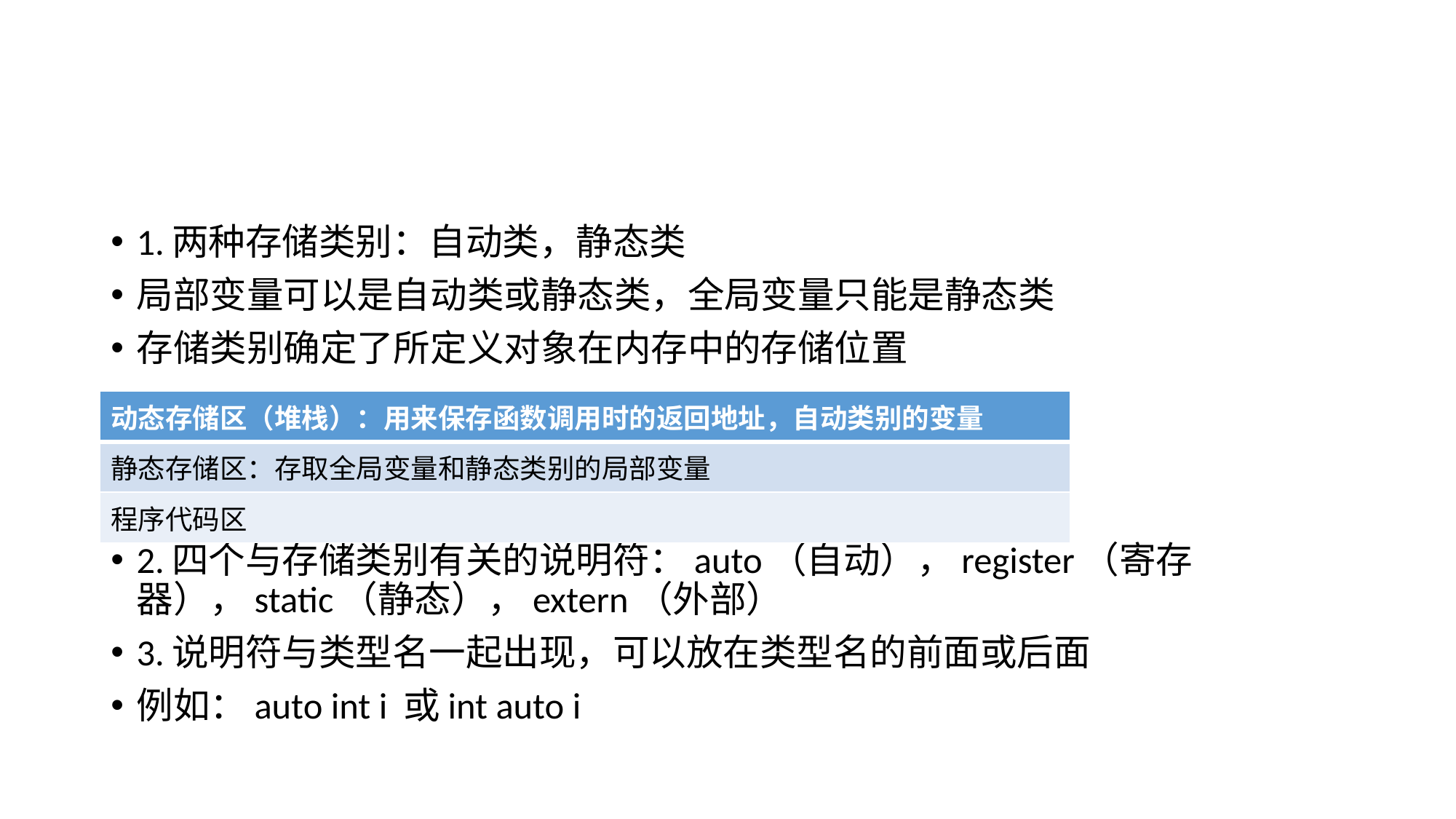

#
1.两种存储类别：自动类，静态类
局部变量可以是自动类或静态类，全局变量只能是静态类
存储类别确定了所定义对象在内存中的存储位置

2.四个与存储类别有关的说明符：auto（自动），register（寄存器），static（静态），extern（外部）
3.说明符与类型名一起出现，可以放在类型名的前面或后面
例如：auto int i 或int auto i
| 动态存储区（堆栈）：用来保存函数调用时的返回地址，自动类别的变量 |
| --- |
| 静态存储区：存取全局变量和静态类别的局部变量 |
| 程序代码区 |